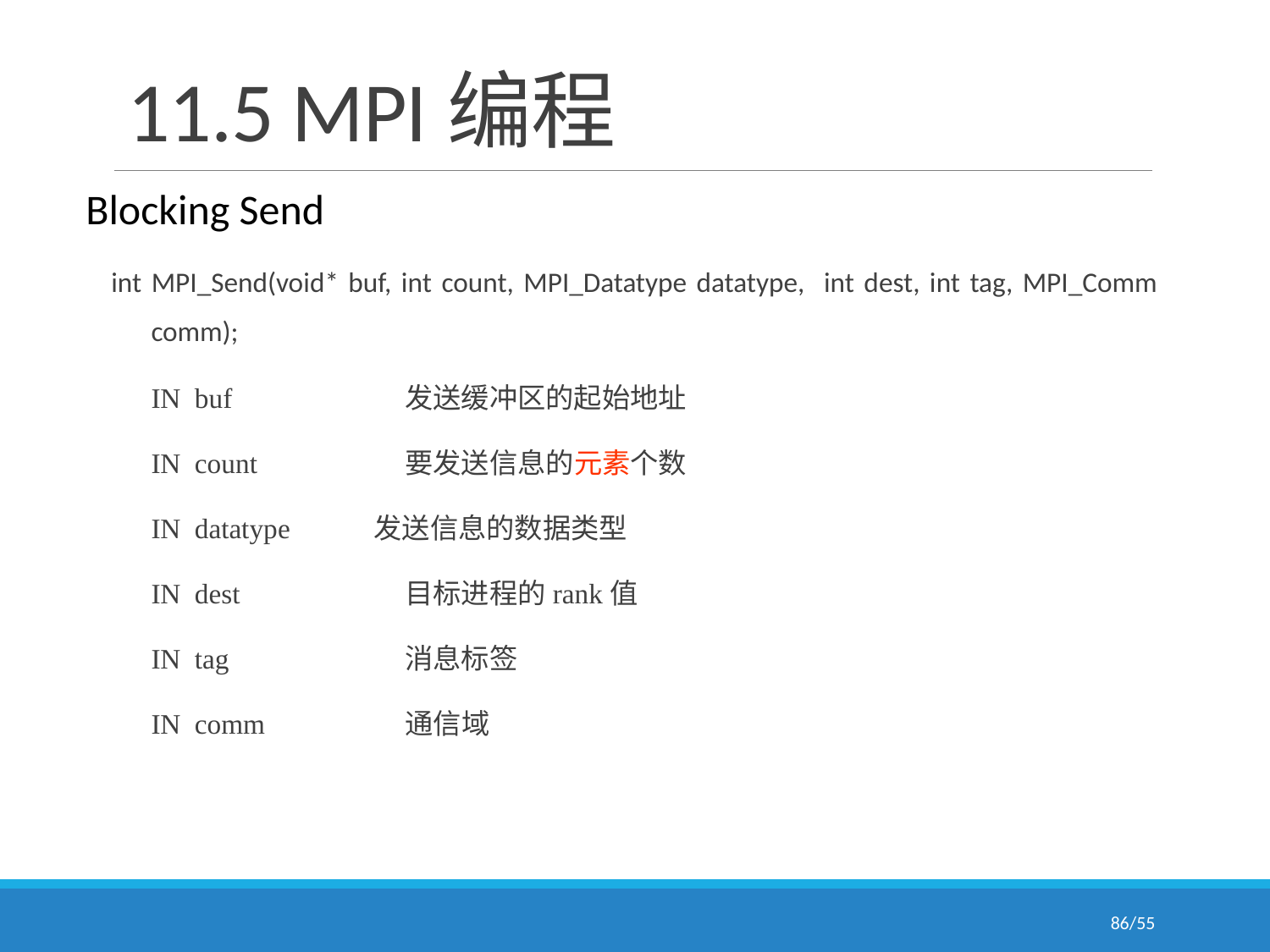

# 11.5 MPI编程
Blocking Send
int MPI_Send(void* buf, int count, MPI_Datatype datatype,  int dest, int tag, MPI_Comm comm);
	IN  buf       	发送缓冲区的起始地址
   	IN  count      	要发送信息的元素个数
   	IN  datatype           发送信息的数据类型
   	IN  dest       	目标进程的rank值
   	IN  tag        	消息标签
   	IN  comm     	通信域

86/55